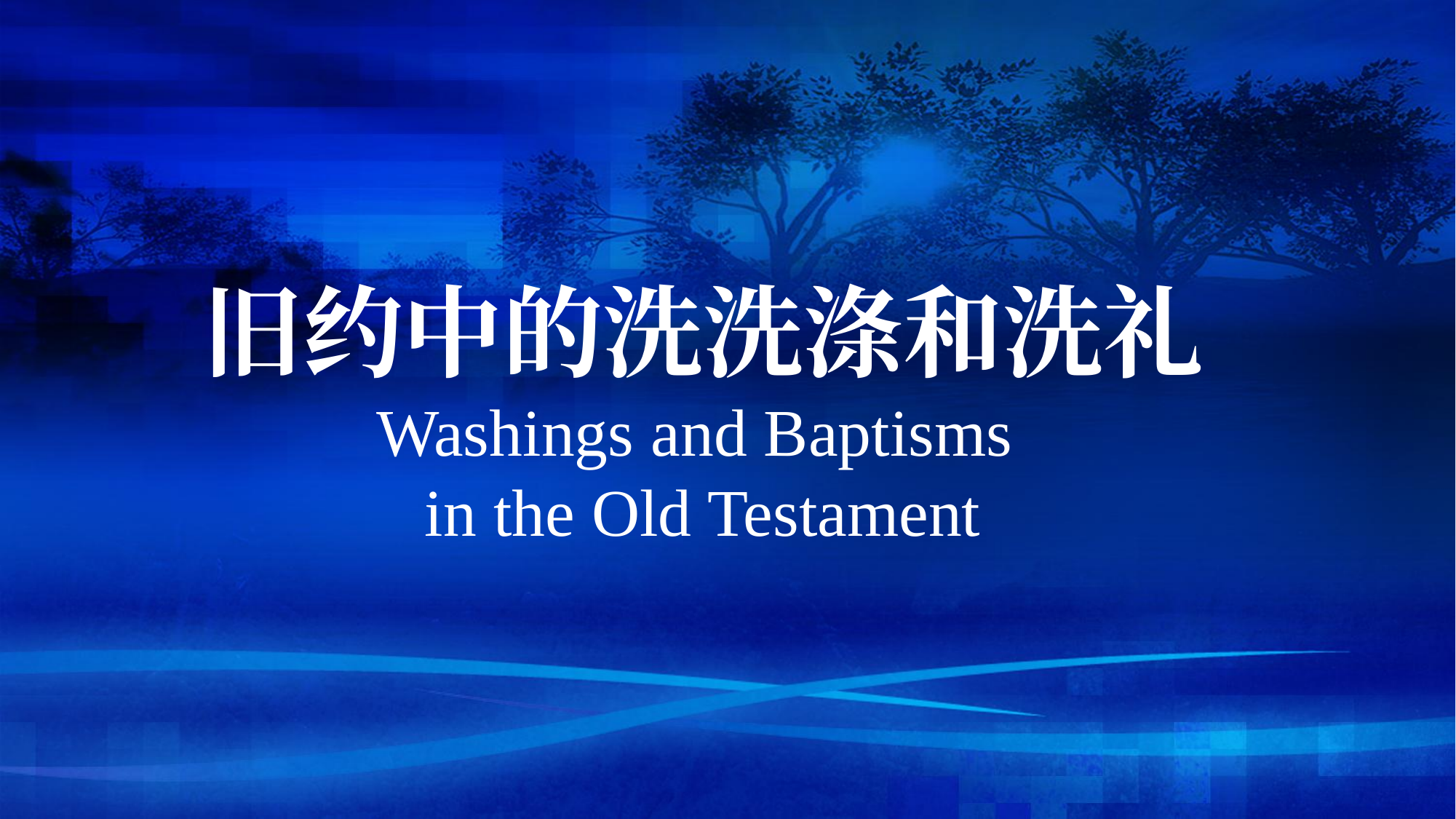

# 旧约中的洗洗涤和洗礼
Washings and Baptisms
in the Old Testament